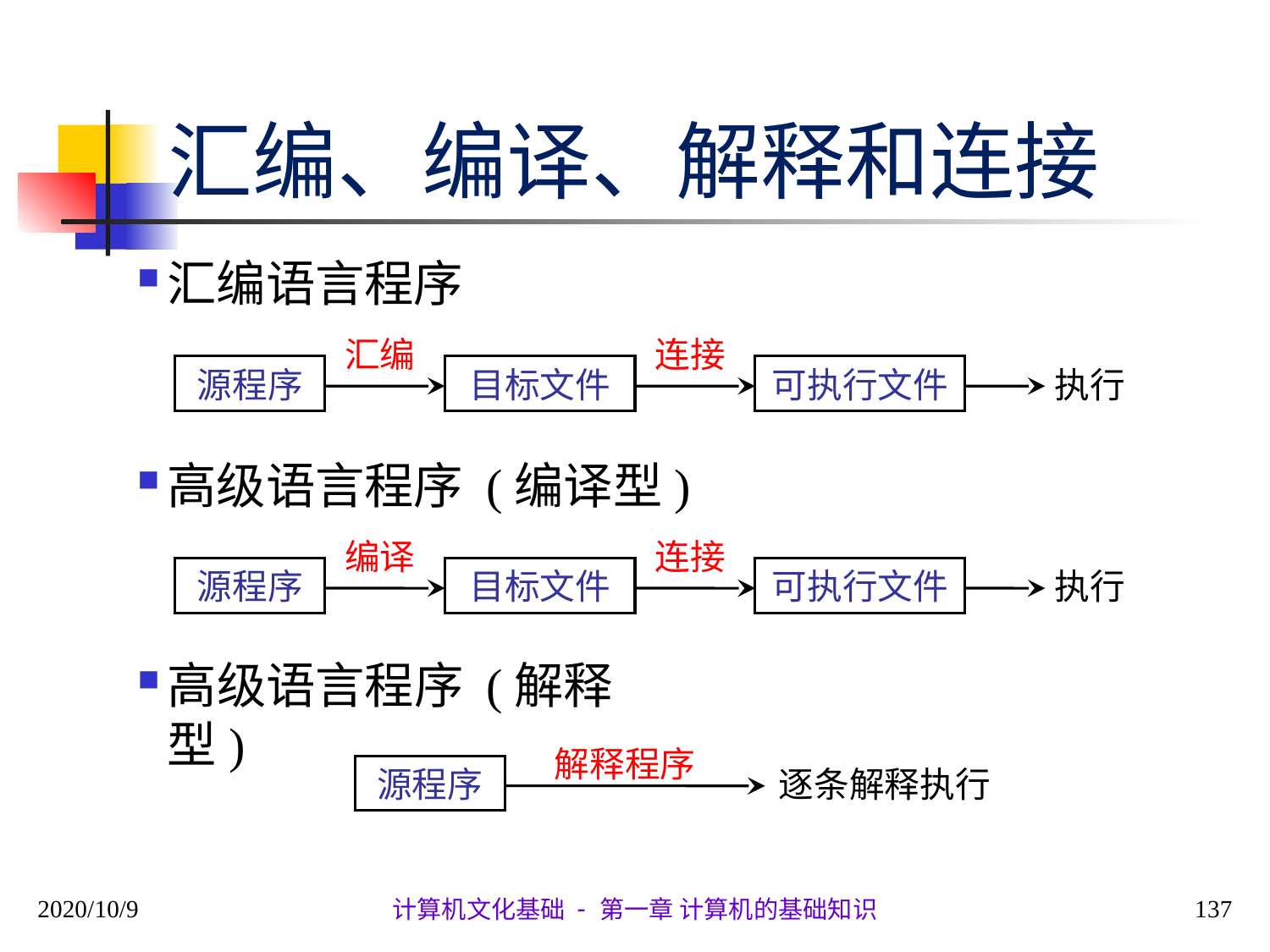

# 汇编、编译、解释和连接
汇编语言程序
汇编
连接
源程序
目标文件
可执行文件
执行

高级语言程序 (编译型)
编译
连接
源程序
目标文件
可执行文件
执行

高级语言程序 (解释型)
解释程序
源程序
逐条解释执行

2020/10/9
137
计算机文化基础 - 第一章 计算机的基础知识